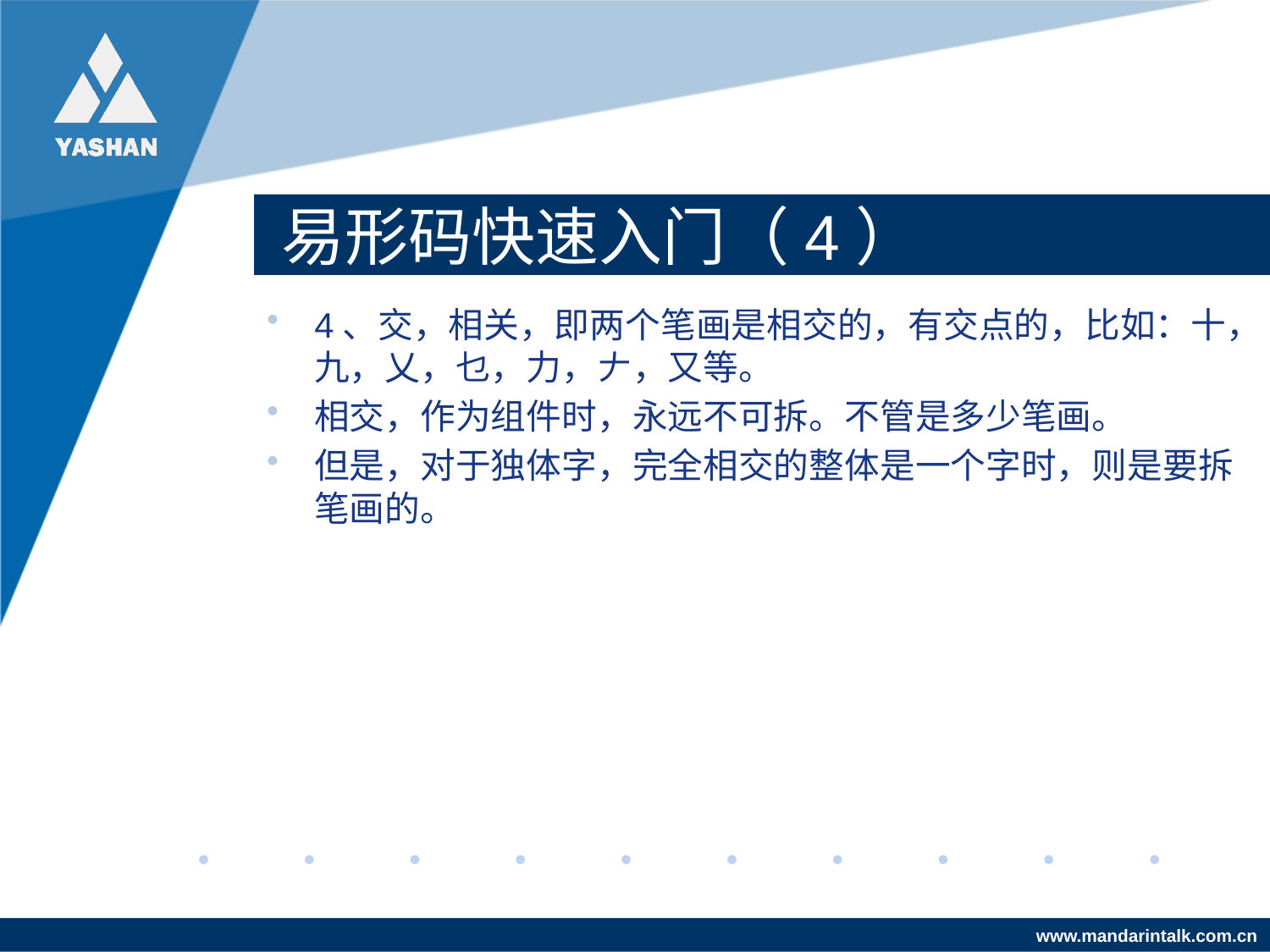

# 易形码快速入门（4）
4、交，相关，即两个笔画是相交的，有交点的，比如：十，九，乂，乜，力，𠂇，又等。
相交，作为组件时，永远不可拆。不管是多少笔画。
但是，对于独体字，完全相交的整体是一个字时，则是要拆笔画的。